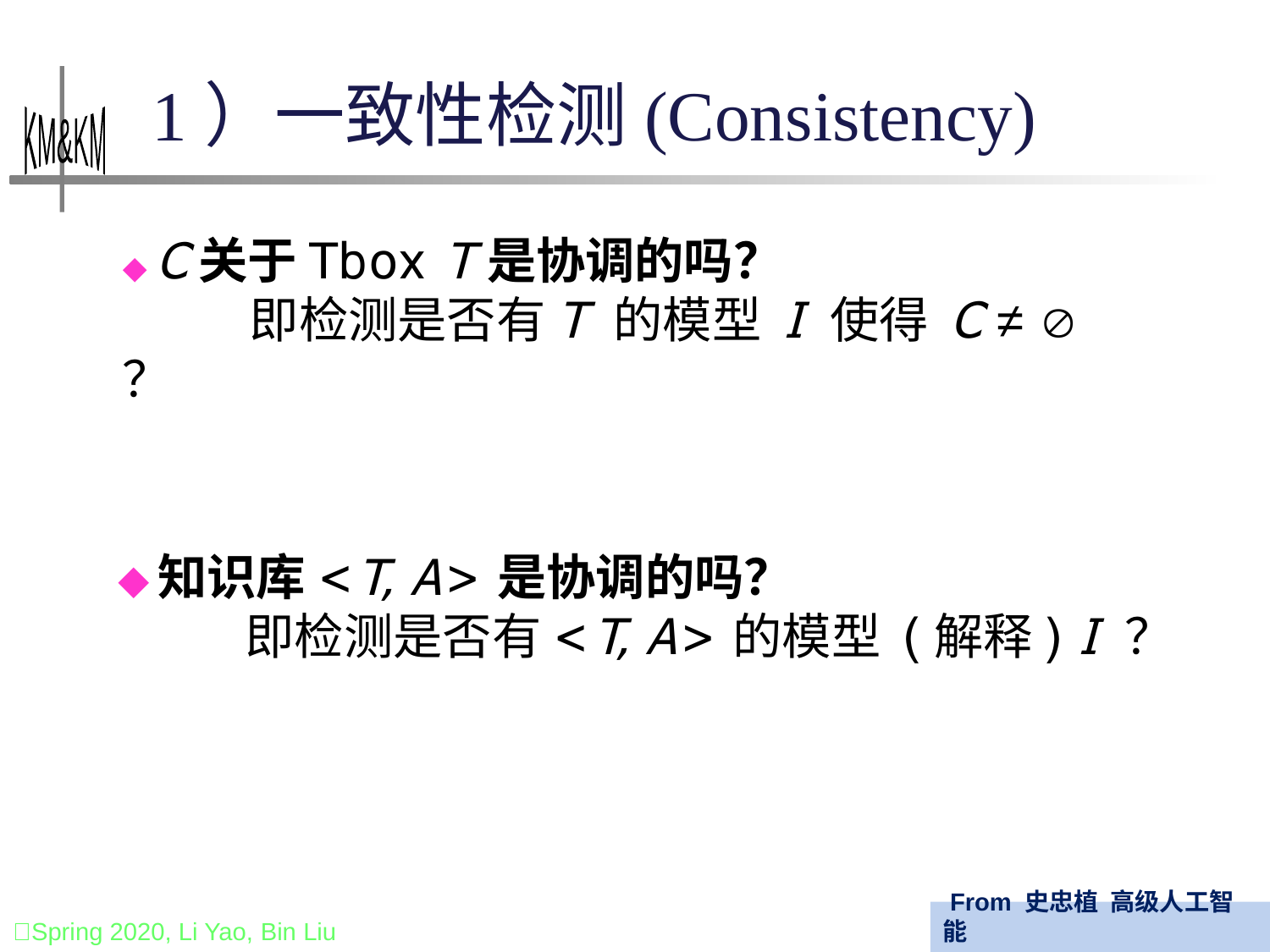

1）一致性检测(Consistency)
◆ C关于Tbox T是协调的吗？
	即检测是否有T 的模型 I 使得 C ≠ ∅ ？
◆知识库<T, A>是协调的吗？
	即检测是否有<T, A>的模型 (解释) I ？
 From 史忠植  高级人工智能